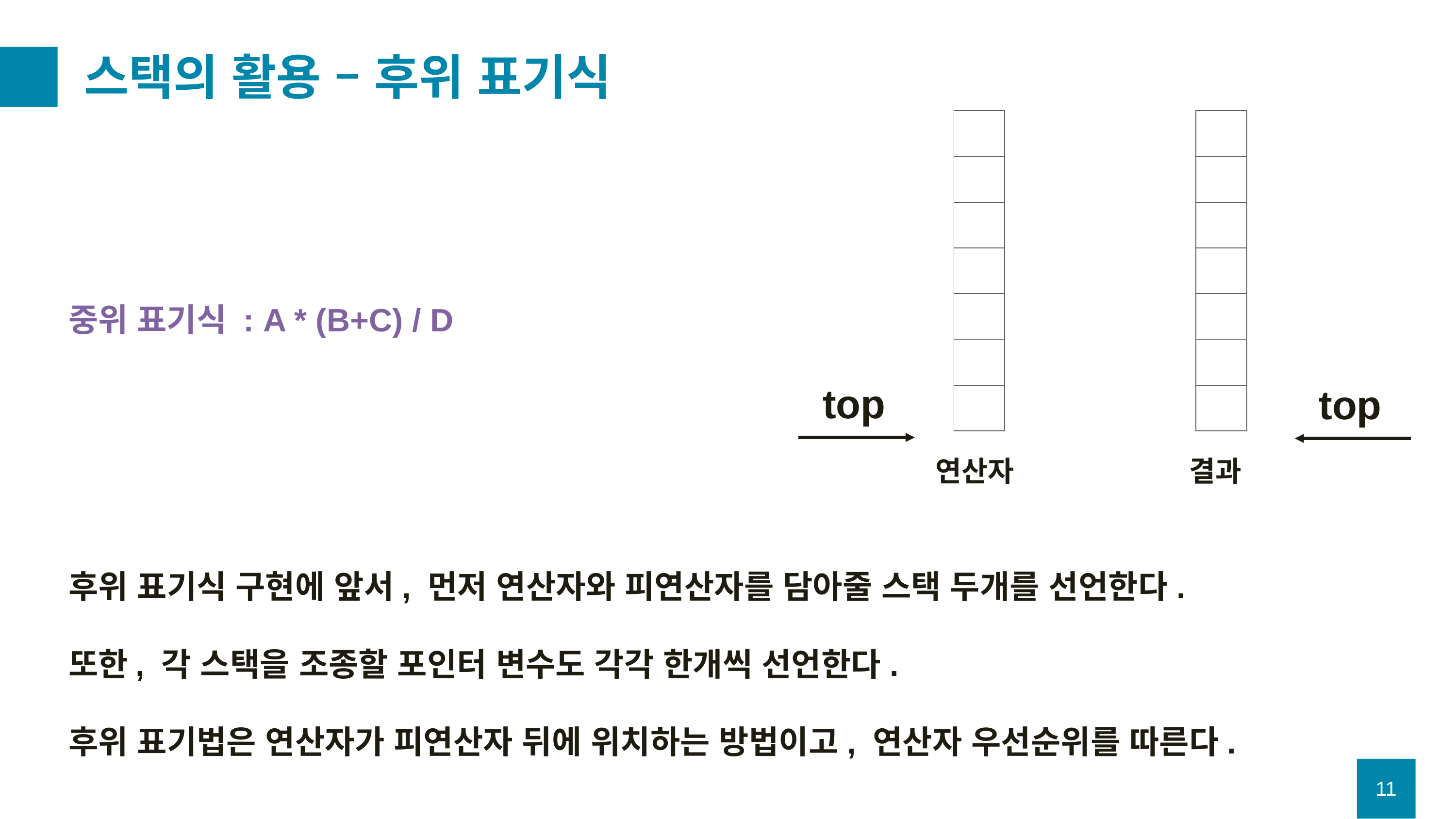

# 스택의 활용 – 후위 표기식
|  |
| --- |
|  |
|  |
|  |
|  |
|  |
|  |
|  |
| --- |
|  |
|  |
|  |
|  |
|  |
|  |
중위 표기식 : A * (B+C) / D
top
top
연산자
결과
후위 표기식 구현에 앞서, 먼저 연산자와 피연산자를 담아줄 스택 두개를 선언한다.

또한, 각 스택을 조종할 포인터 변수도 각각 한개씩 선언한다.

후위 표기법은 연산자가 피연산자 뒤에 위치하는 방법이고, 연산자 우선순위를 따른다.
11